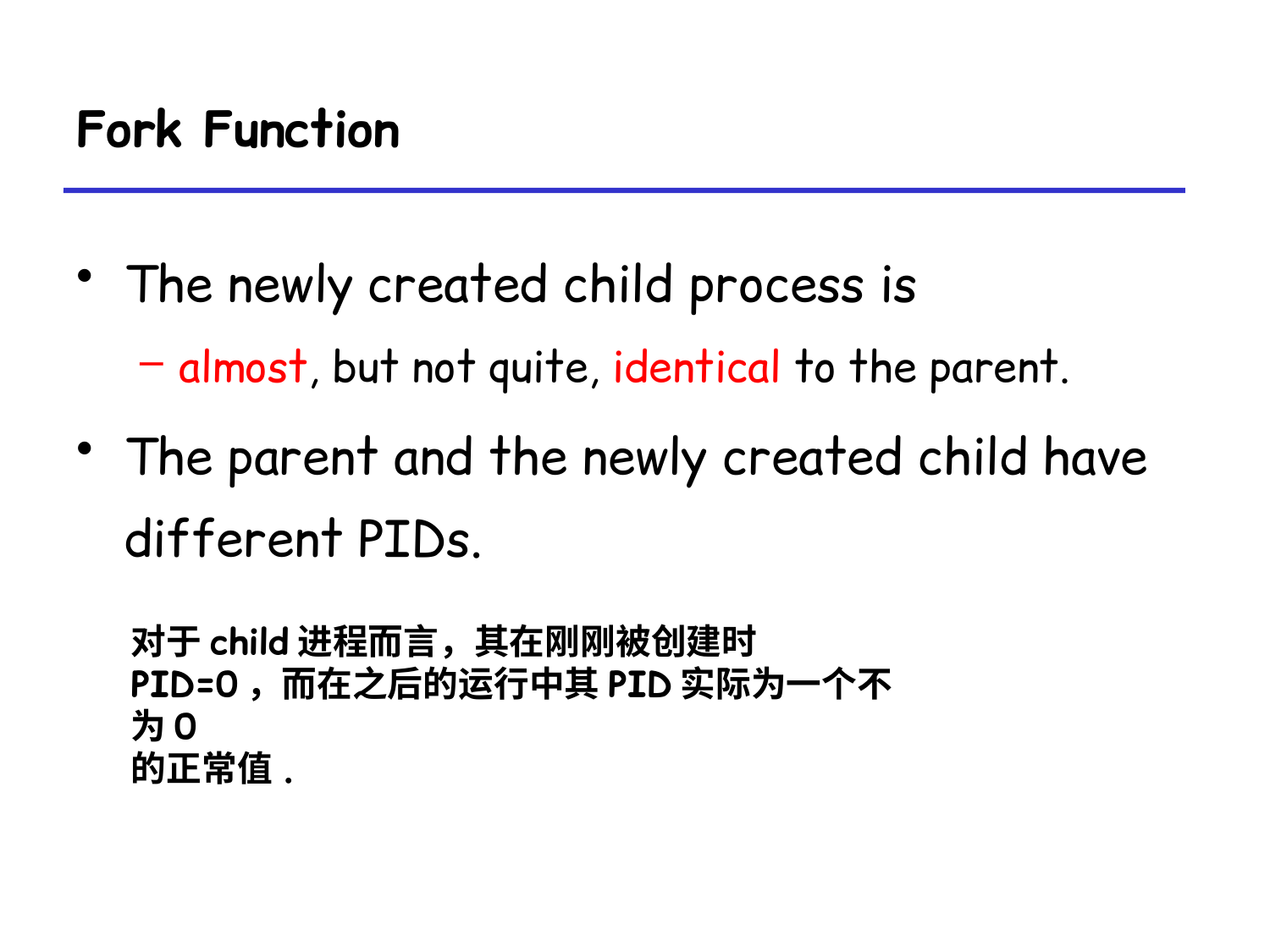

# Fork Function
The newly created child process is
almost, but not quite, identical to the parent.
The parent and the newly created child have different PIDs.
对于child进程而言，其在刚刚被创建时PID=0，而在之后的运行中其PID实际为一个不为0
的正常值.
29